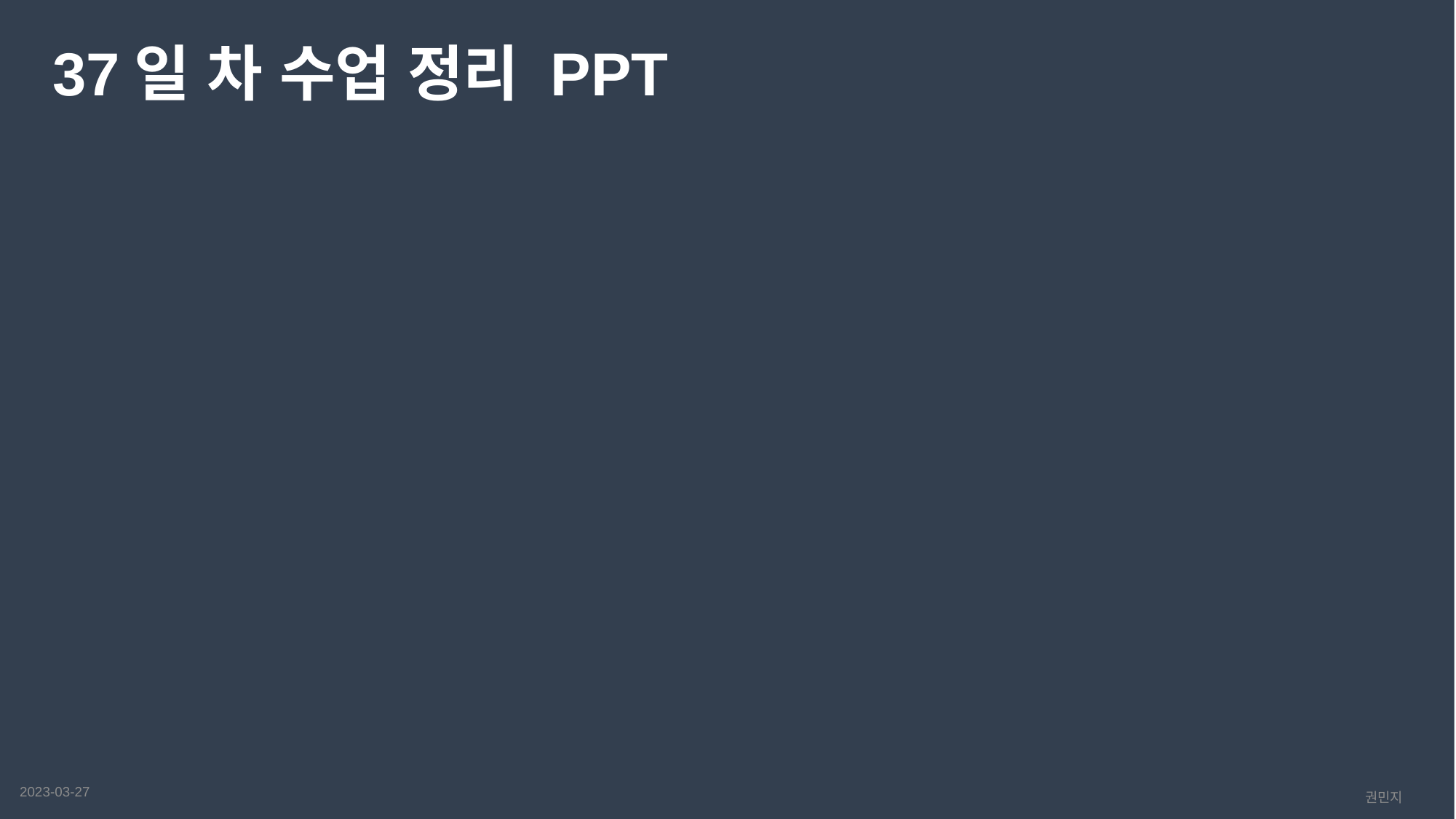

37일 차 수업 정리 PPT
2023-03-27
권민지